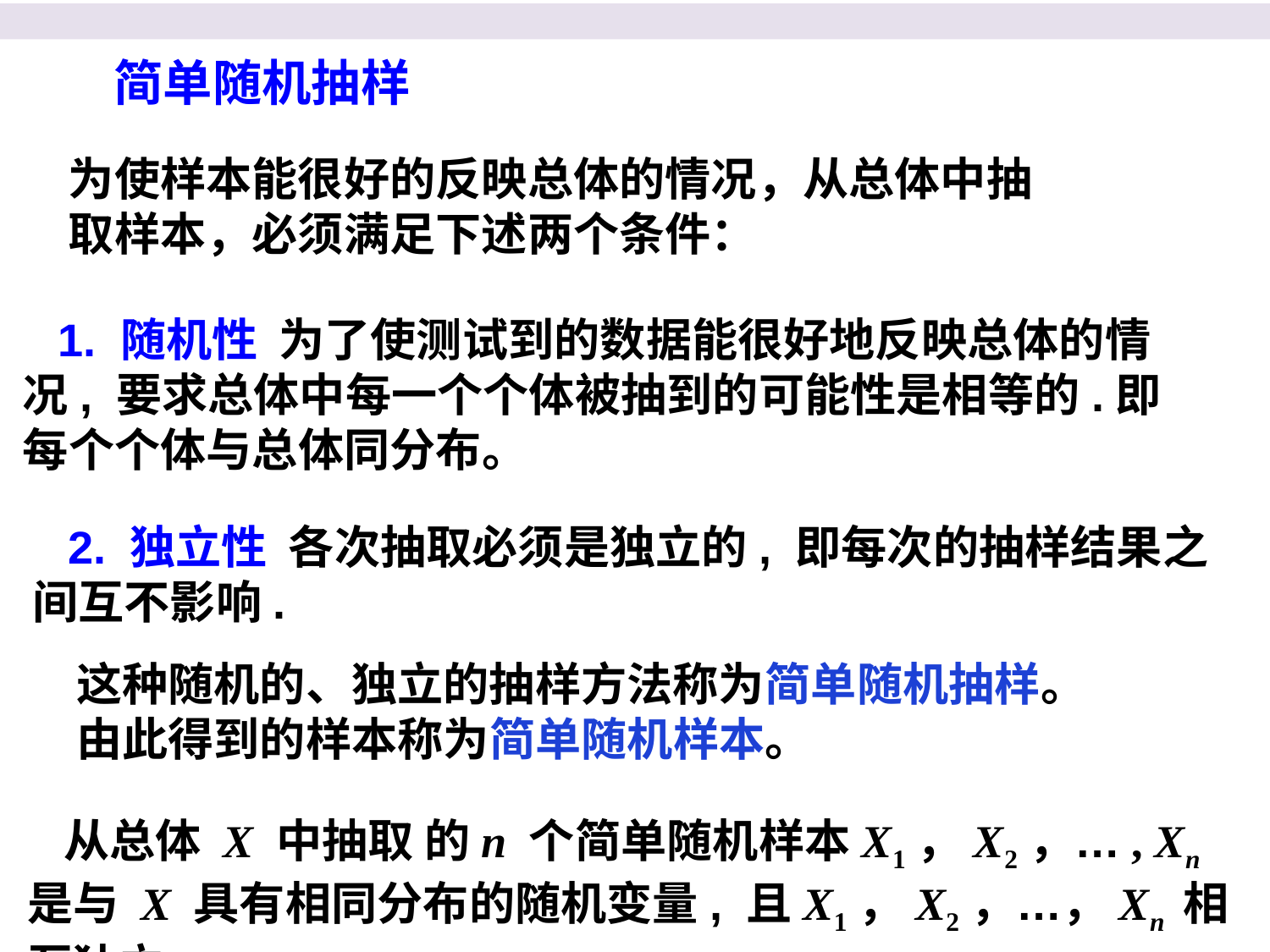

简单随机抽样
为使样本能很好的反映总体的情况，从总体中抽取样本，必须满足下述两个条件：
    1. 随机性  为了使测试到的数据能很好地反映总体的情
况, 要求总体中每一个个体被抽到的可能性是相等的.即
每个个体与总体同分布。
    2. 独立性  各次抽取必须是独立的, 即每次的抽样结果之间互不影响.
这种随机的、独立的抽样方法称为简单随机抽样。由此得到的样本称为简单随机样本。
    从总体 X 中抽取 的n 个简单随机样本X1，X2，…, Xn 是与 X 具有相同分布的随机变量, 且X1，X2，…，Xn 相互独立．